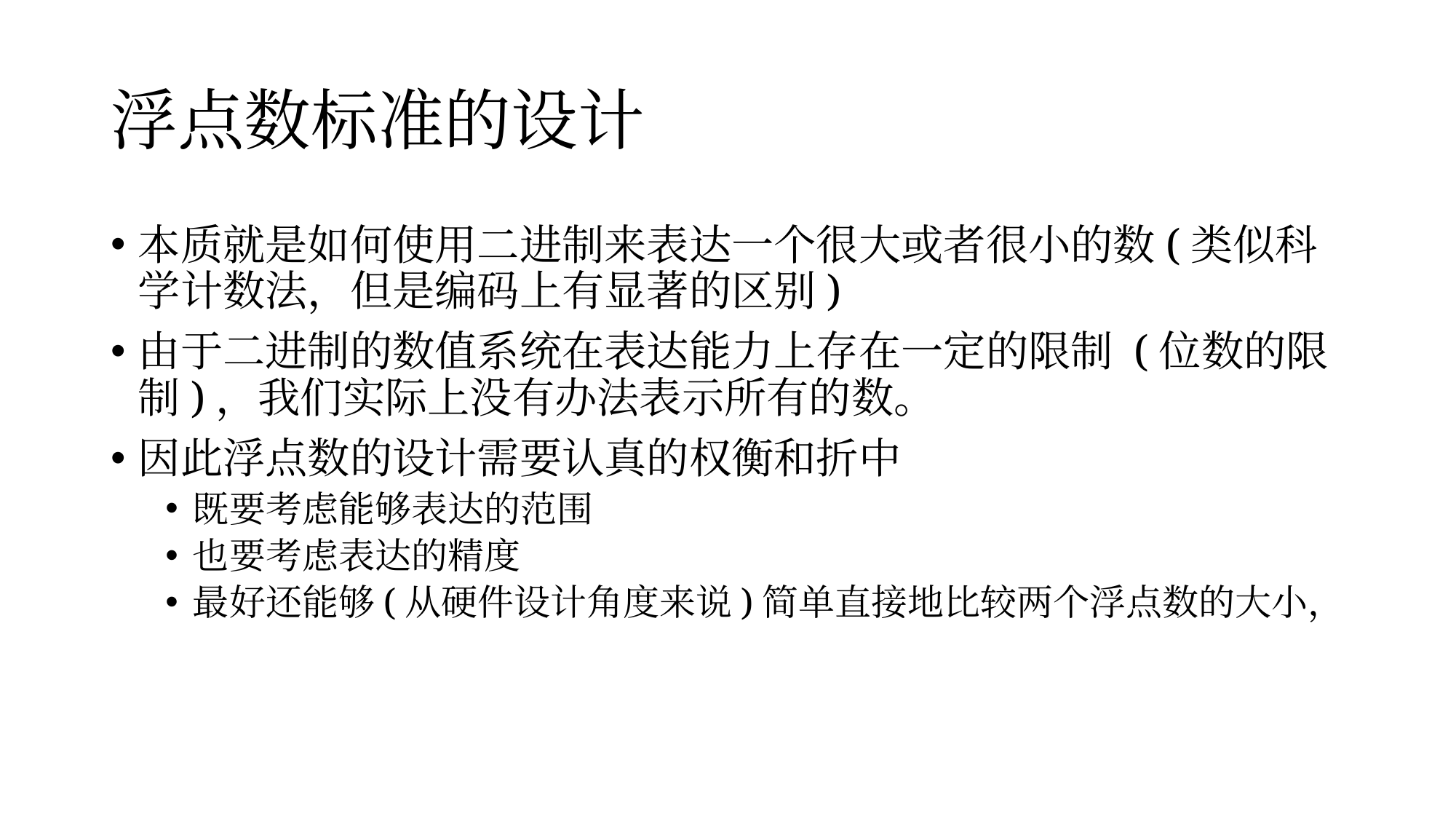

# 浮点数标准的设计
本质就是如何使用二进制来表达一个很大或者很小的数(类似科学计数法，但是编码上有显著的区别)
由于二进制的数值系统在表达能力上存在一定的限制 (位数的限制)，我们实际上没有办法表示所有的数。
因此浮点数的设计需要认真的权衡和折中
既要考虑能够表达的范围
也要考虑表达的精度
最好还能够(从硬件设计角度来说)简单直接地比较两个浮点数的大小，